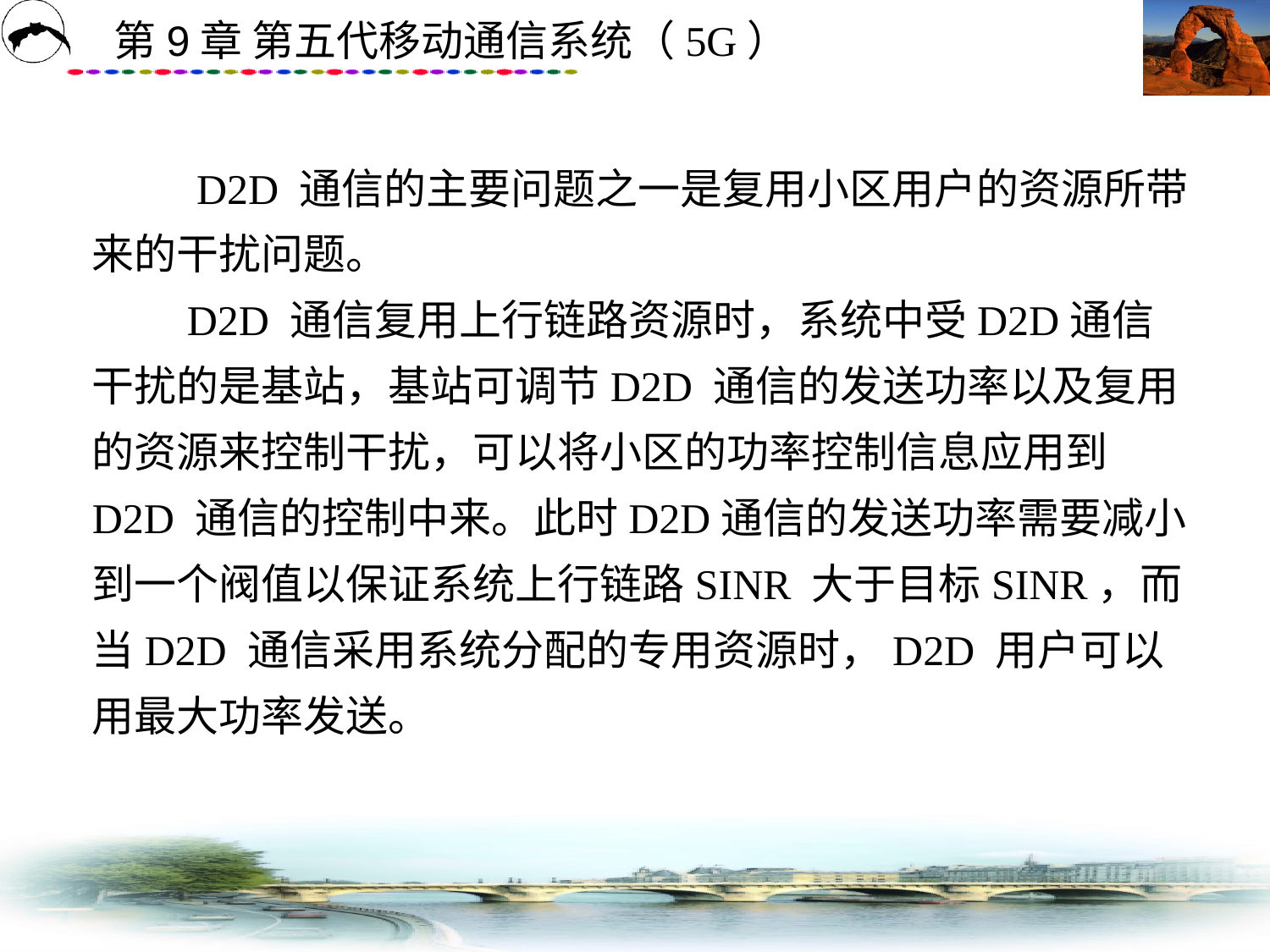

# D2D 通信的主要问题之一是复用小区用户的资源所带来的干扰问题。 　　D2D 通信复用上行链路资源时，系统中受D2D通信干扰的是基站，基站可调节D2D 通信的发送功率以及复用的资源来控制干扰，可以将小区的功率控制信息应用到D2D 通信的控制中来。此时D2D通信的发送功率需要减小到一个阀值以保证系统上行链路SINR 大于目标SINR，而当D2D 通信采用系统分配的专用资源时，D2D 用户可以用最大功率发送。